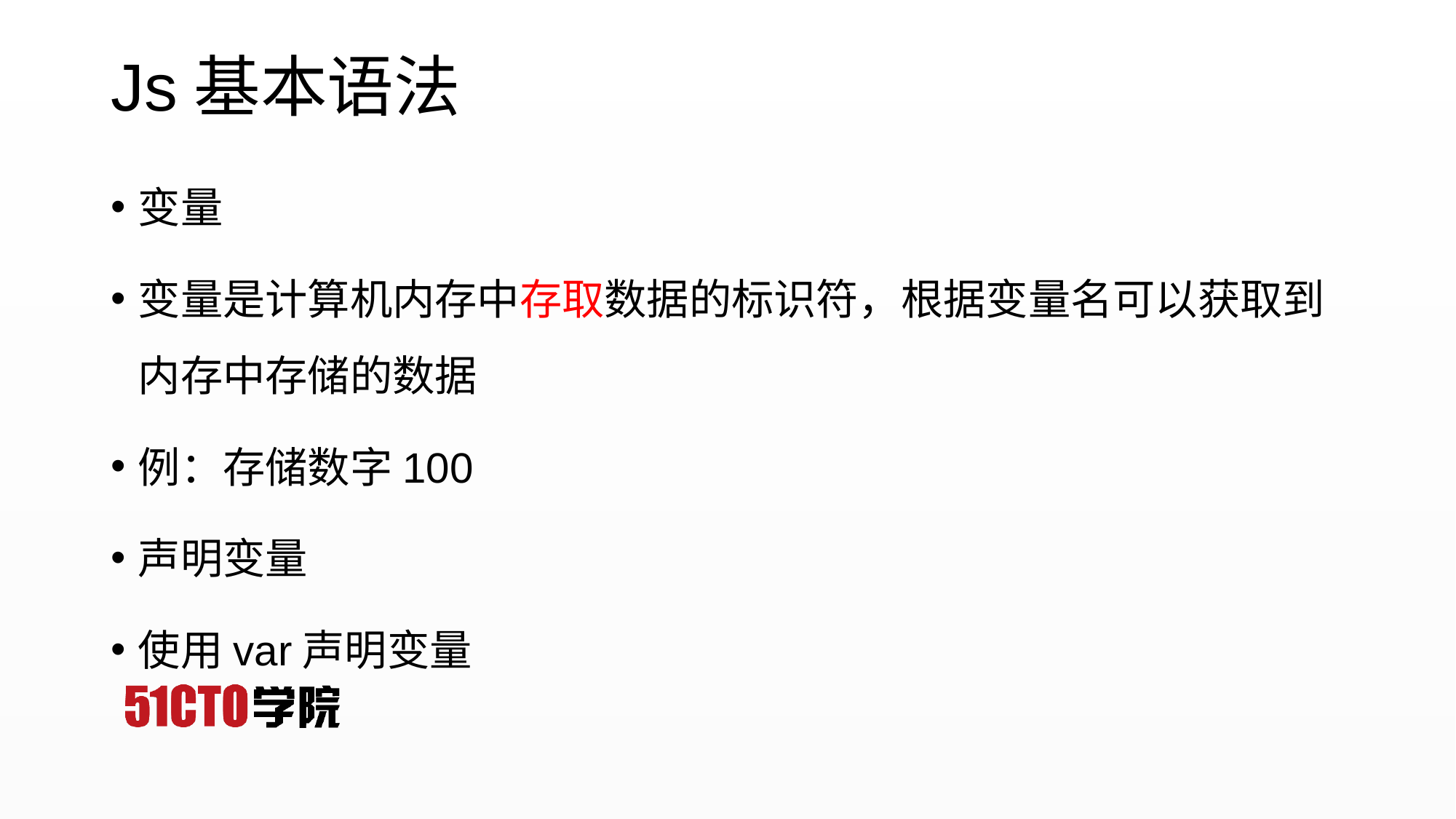

# Js基本语法
变量
变量是计算机内存中存取数据的标识符，根据变量名可以获取到内存中存储的数据
例：存储数字100
声明变量
使用var声明变量